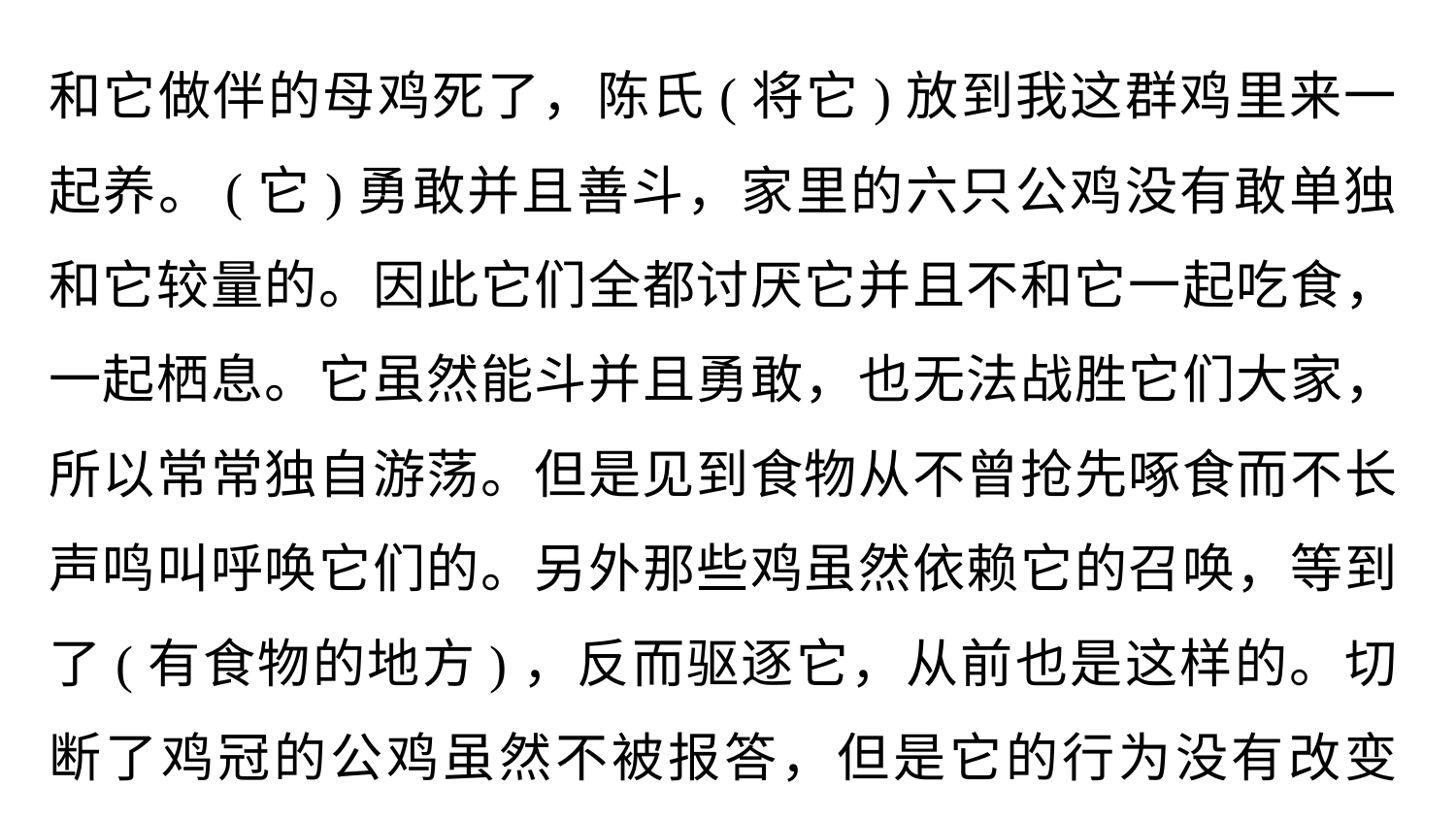

和它做伴的母鸡死了，陈氏(将它)放到我这群鸡里来一起养。(它)勇敢并且善斗，家里的六只公鸡没有敢单独和它较量的。因此它们全都讨厌它并且不和它一起吃食，一起栖息。它虽然能斗并且勇敢，也无法战胜它们大家，所以常常独自游荡。但是见到食物从不曾抢先啄食而不长声鸣叫呼唤它们的。另外那些鸡虽然依赖它的召唤，等到了(有食物的地方)，反而驱逐它，从前也是这样的。切断了鸡冠的公鸡虽然不被报答，但是它的行为没有改变过。”